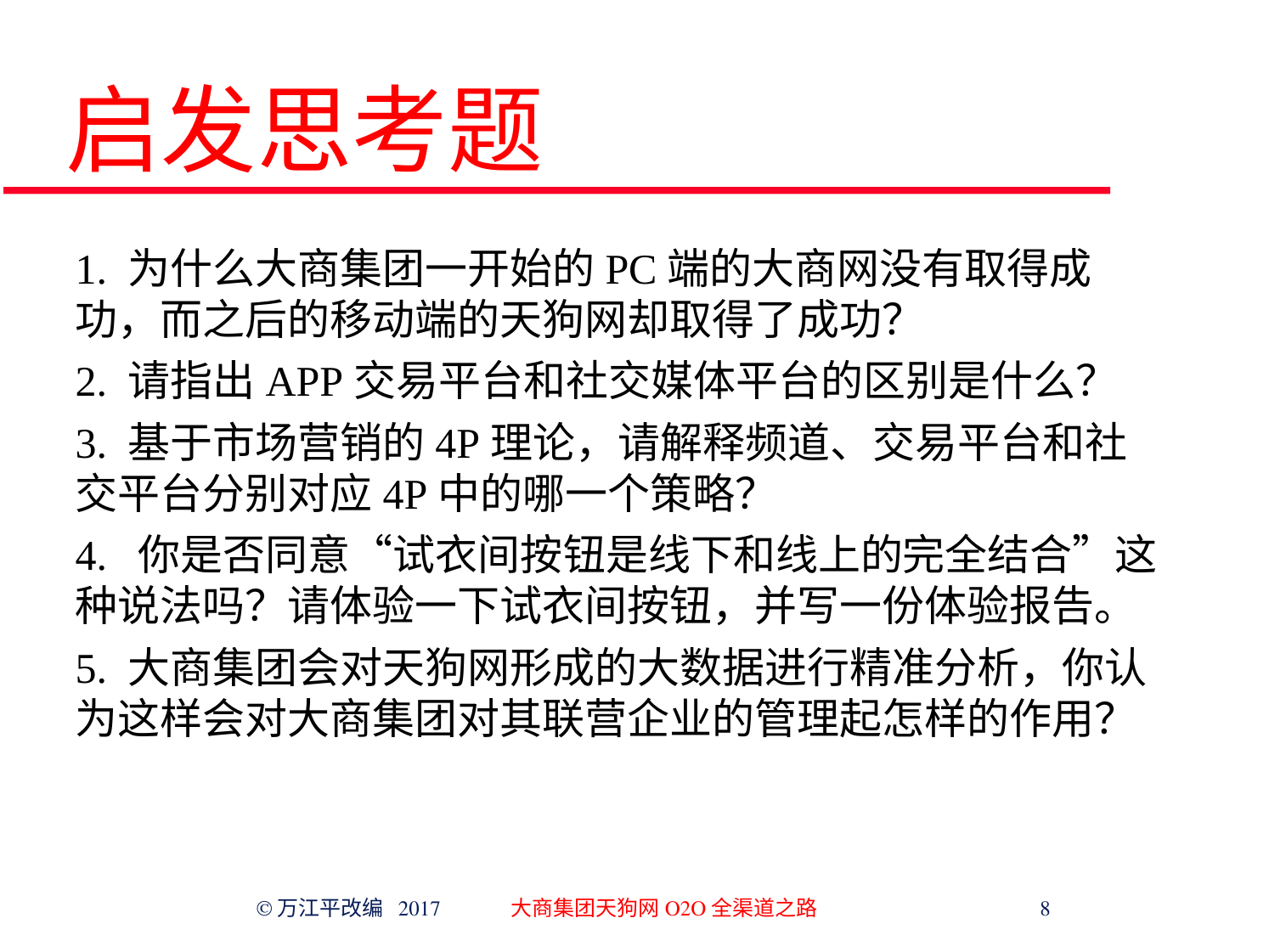

# 启发思考题
1. 为什么大商集团一开始的PC端的大商网没有取得成功，而之后的移动端的天狗网却取得了成功？
2. 请指出APP交易平台和社交媒体平台的区别是什么？
3. 基于市场营销的4P理论，请解释频道、交易平台和社交平台分别对应4P中的哪一个策略？
4.  你是否同意“试衣间按钮是线下和线上的完全结合”这种说法吗？请体验一下试衣间按钮，并写一份体验报告。
5. 大商集团会对天狗网形成的大数据进行精准分析，你认为这样会对大商集团对其联营企业的管理起怎样的作用？